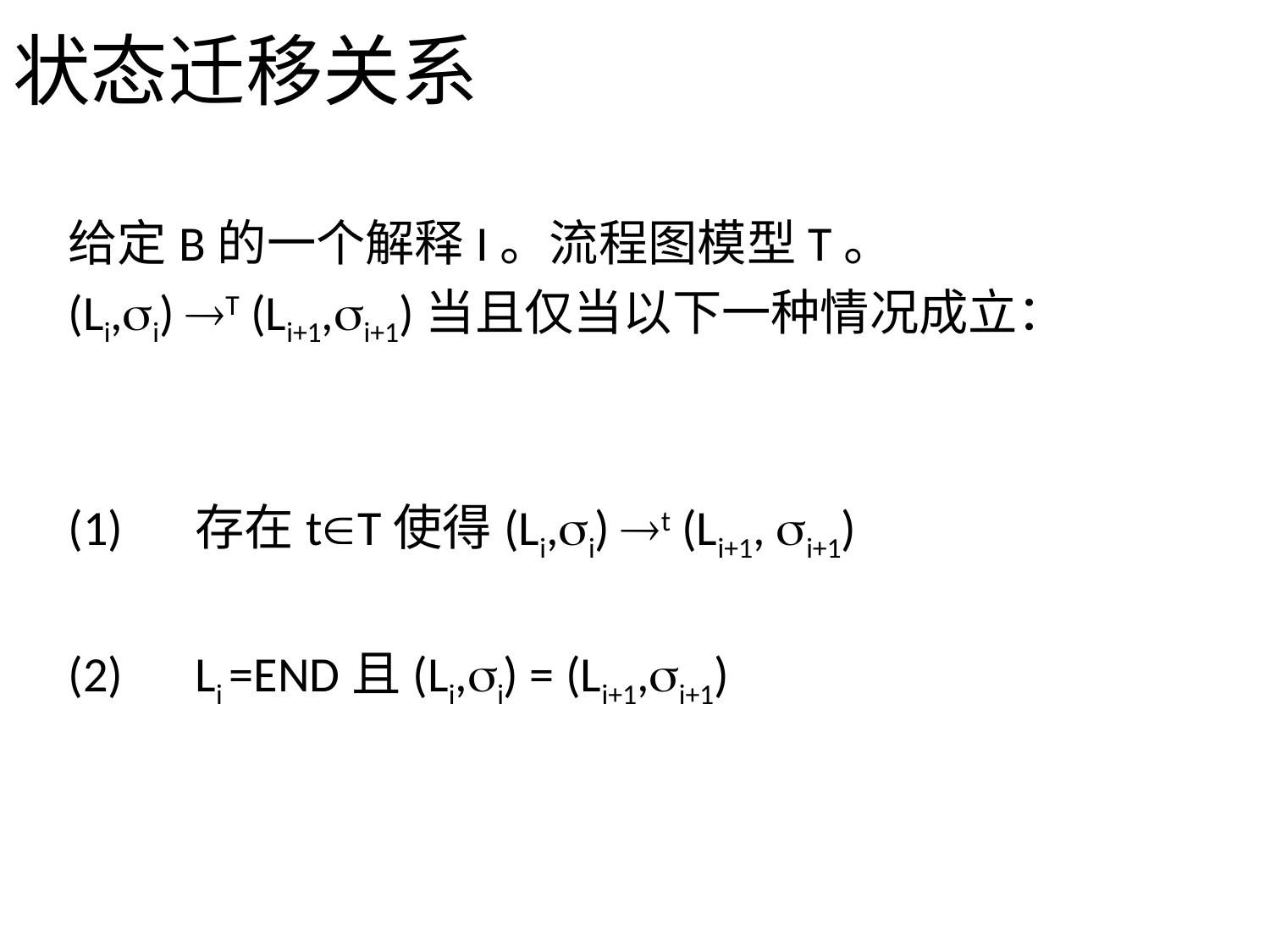

# 状态迁移关系

给定B的一个解释I。流程图模型T。
(Li,σi) →T (Li+1,σi+1)当且仅当以下一种情况成立：

(1) 	存在t∈T使得(Li,σi) →t (Li+1, σi+1)

(2) 	Li =END且(Li,σi) = (Li+1,σi+1)